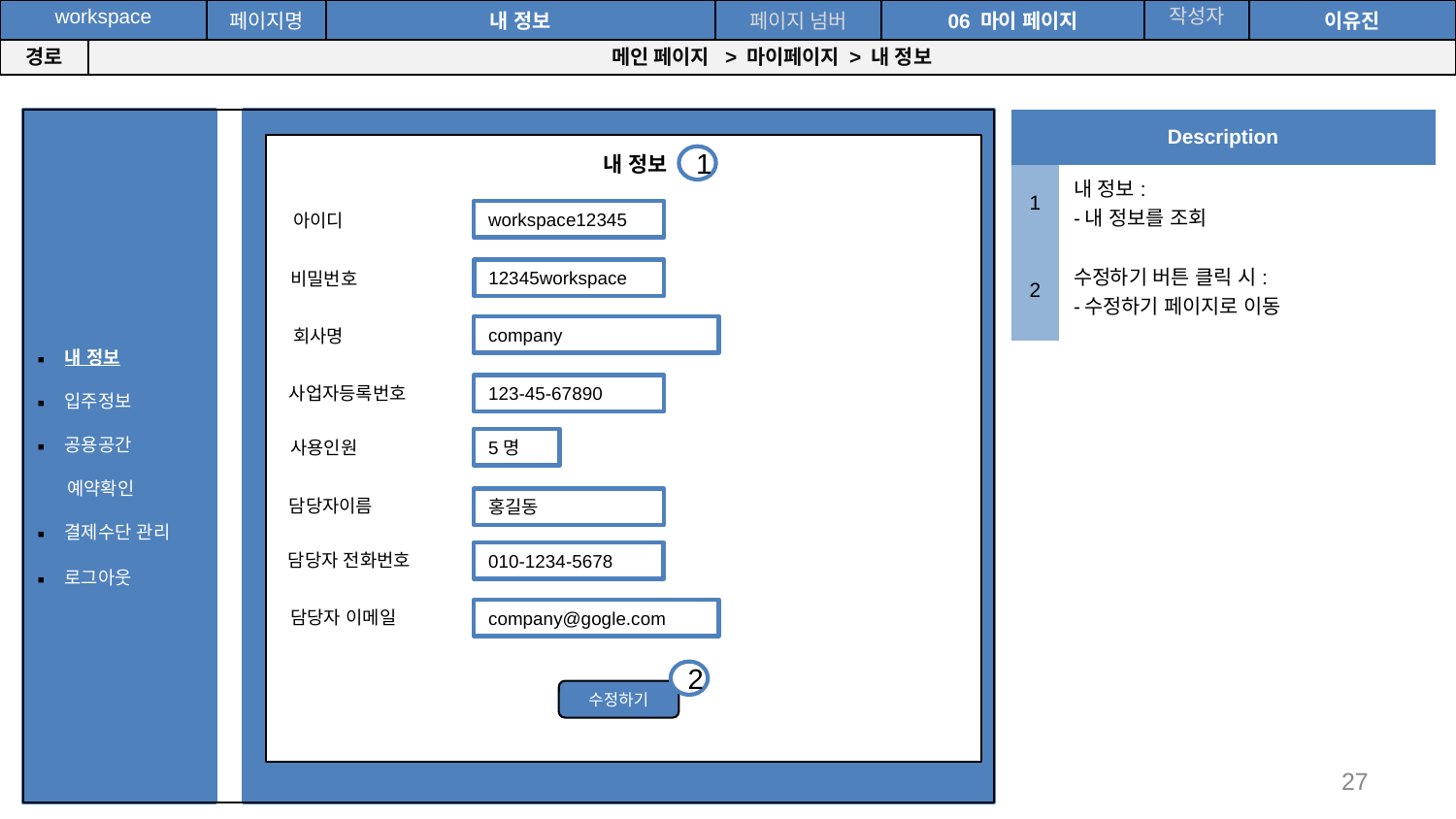

공간(오피스) 대여 시스템
| workspace |  | 페이지명 | 내 정보 | 페이지 넘버 | 06 마이 페이지 | 작성자 | 이유진 |
| --- | --- | --- | --- | --- | --- | --- | --- |
| 경로 | 메인 페이지 > 마이페이지 > 내 정보 |  |  |  |  |  |  |

내 정보
입주정보
공용공간
     예약확인
결제수단 관리

로그아웃

내 정보
| Description |  |
| --- | --- |
| 1 | 내 정보: -내 정보를 조회 |
| 2 | 수정하기 버튼 클릭 시: -수정하기 페이지로 이동 |
1
workspace12345
아이디
12345workspace
비밀번호
company
회사명
사업자등록번호
123-45-67890
5명
사용인원
담당자이름
홍길동
담당자 전화번호
010-1234-5678
담당자 이메일
company@gogle.com
2
수정하기
27